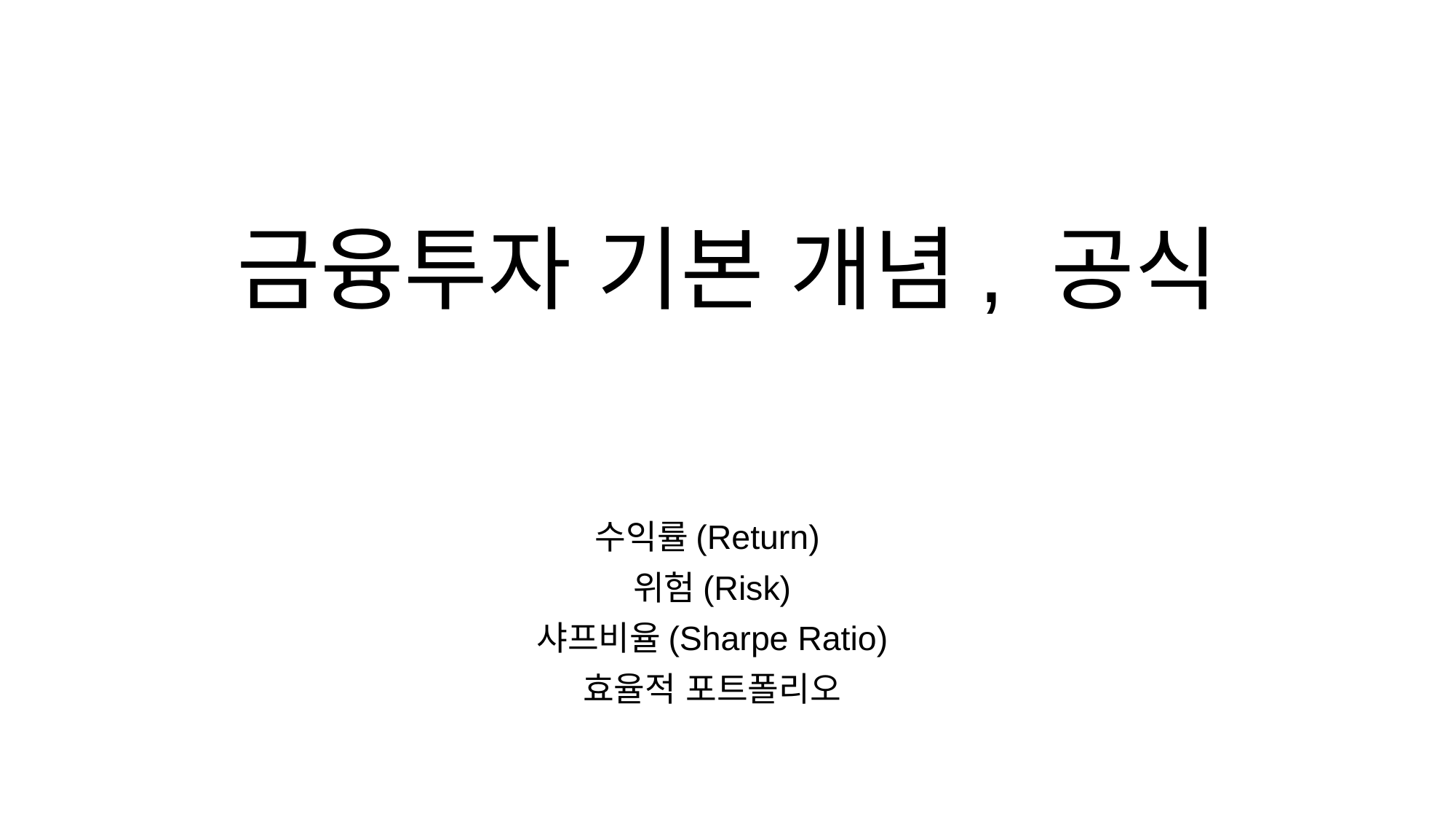

# 금융투자 기본 개념, 공식

수익률(Return)
위험(Risk)
샤프비율(Sharpe Ratio)
효율적 포트폴리오